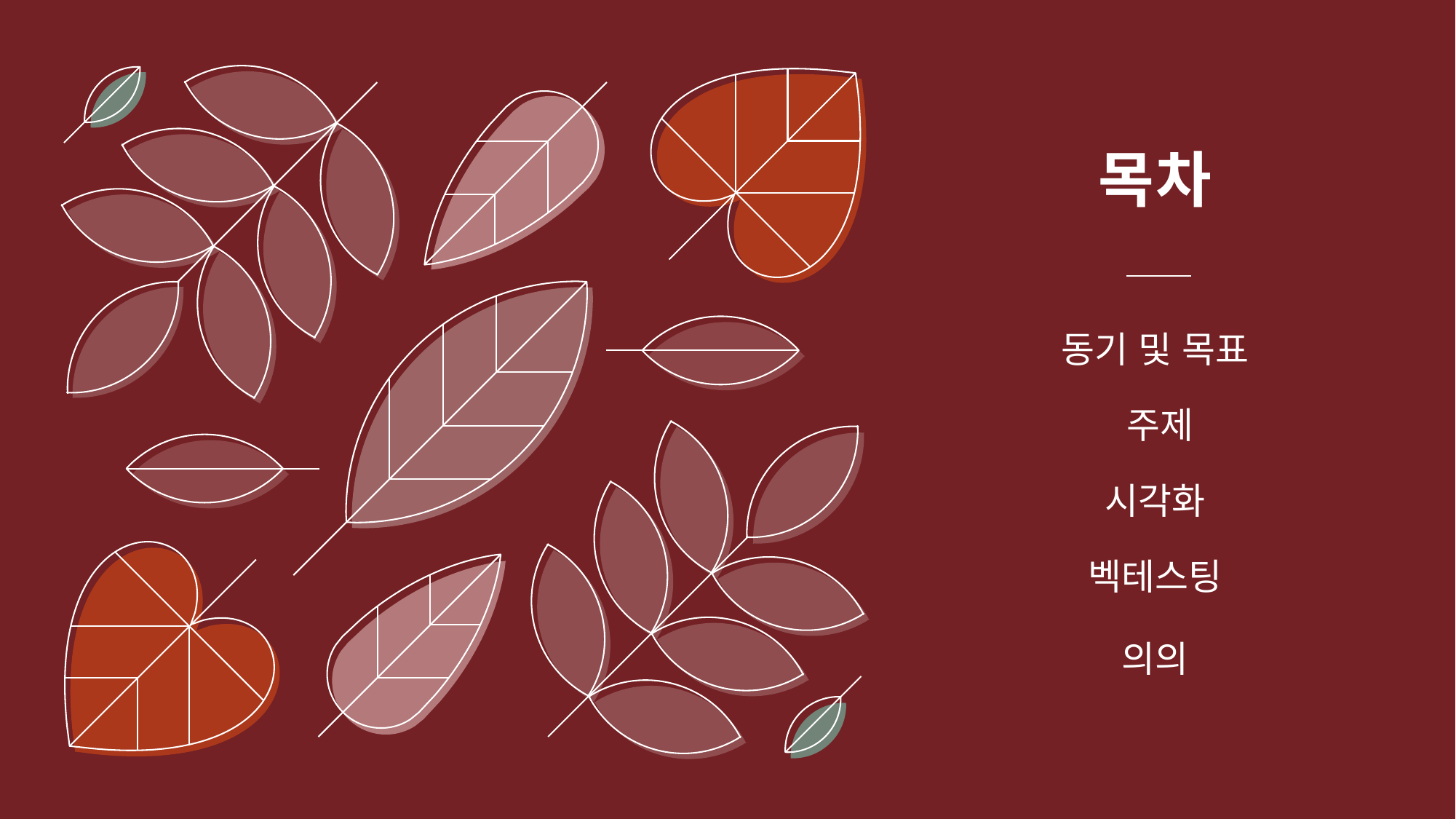

# 목차

동기 및 목표
주제
시각화
벡테스팅
의의